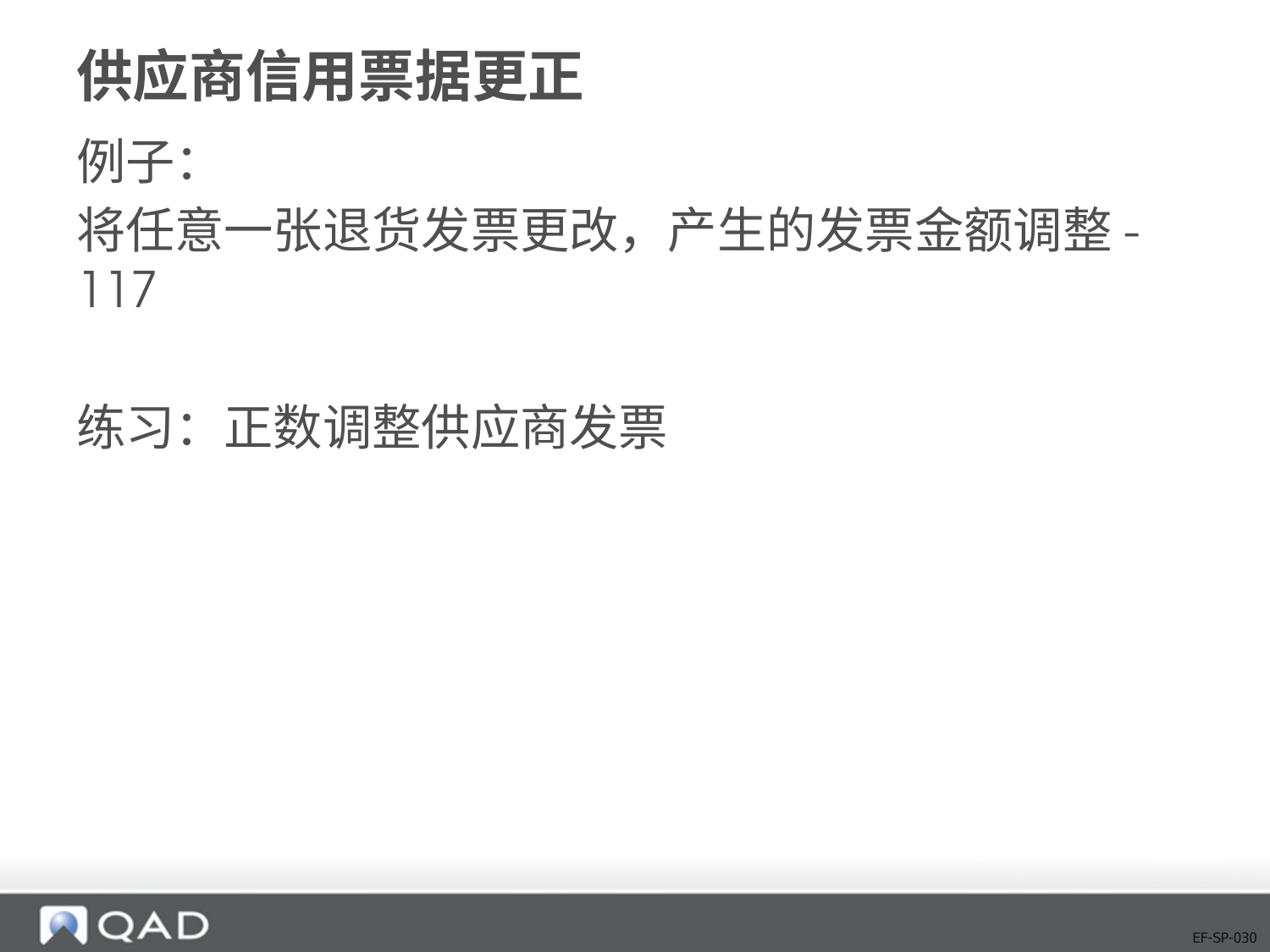

# 供应商信用票据更正
例子：
将任意一张退货发票更改，产生的发票金额调整-117

练习：正数调整供应商发票

EF-SP-030